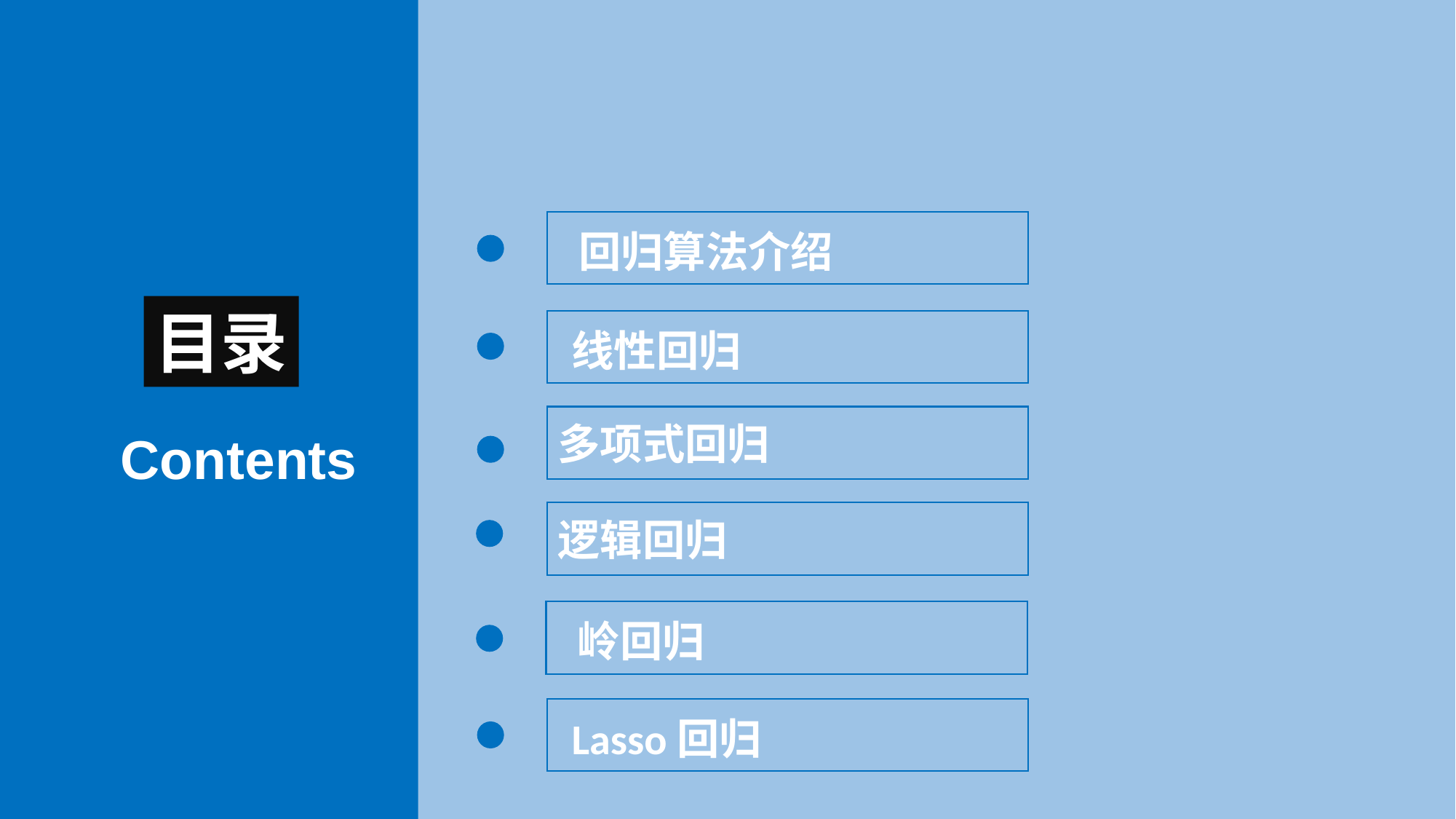

回归算法介绍

目录
 线性回归

多项式回归
Contents

逻辑回归

  岭回归

  Lasso回归